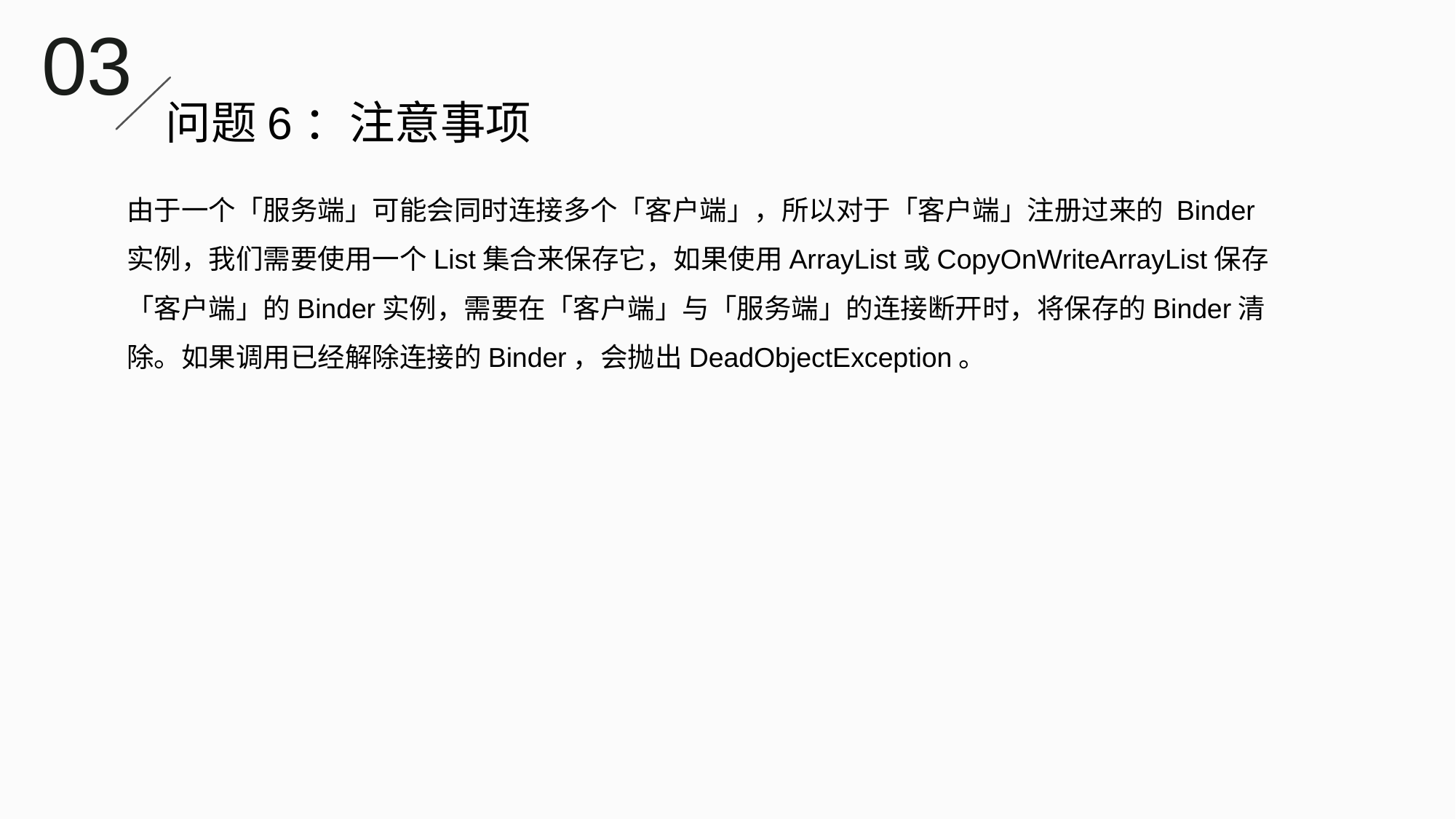

03
问题6：注意事项
由于一个「服务端」可能会同时连接多个「客户端」，所以对于「客户端」注册过来的 Binder 实例，我们需要使用一个List集合来保存它，如果使用ArrayList或CopyOnWriteArrayList保存「客户端」的Binder实例，需要在「客户端」与「服务端」的连接断开时，将保存的Binder清除。如果调用已经解除连接的Binder，会抛出DeadObjectException。